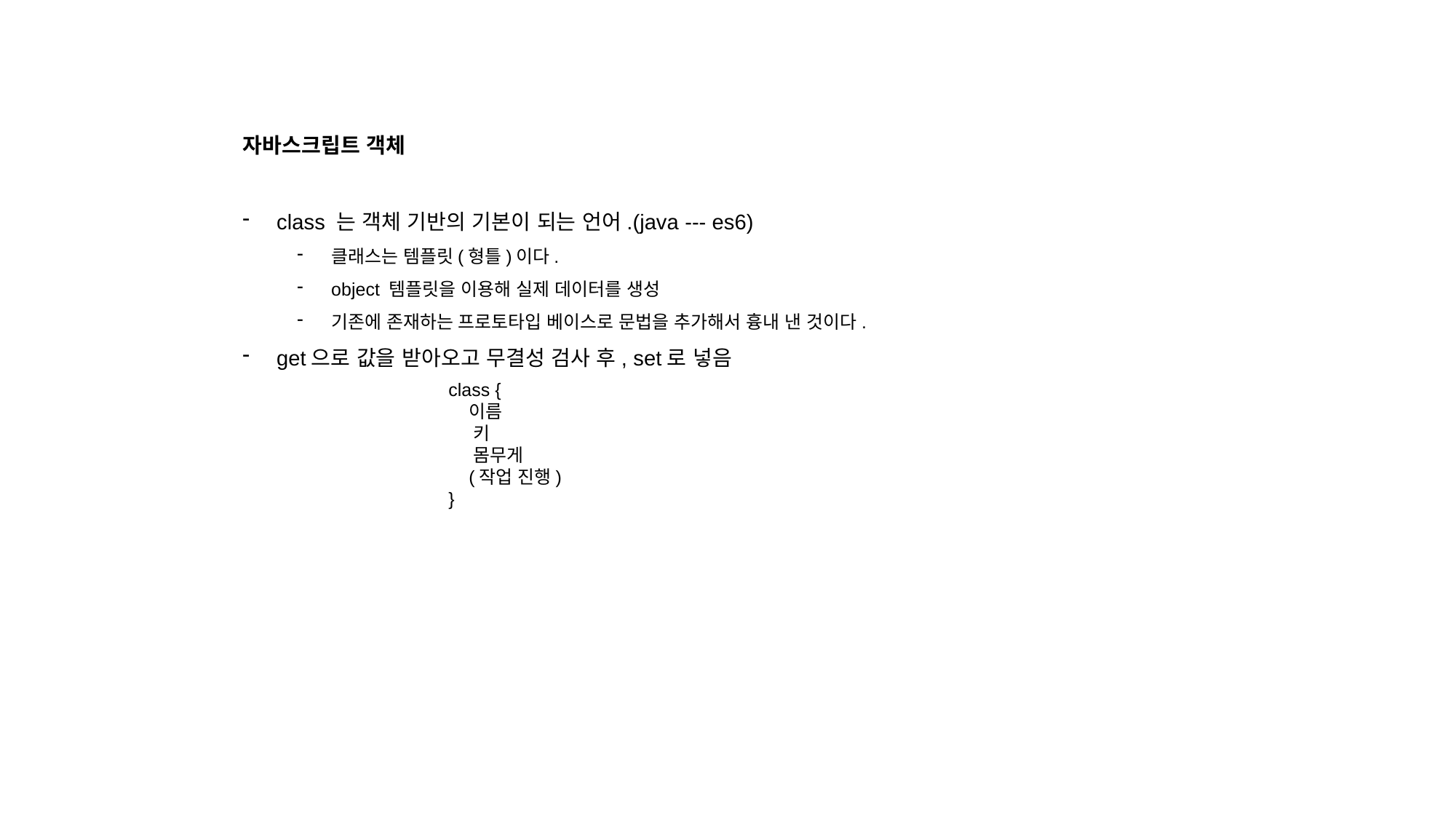

자바스크립트 객체

class 는 객체 기반의 기본이 되는 언어.(java --- es6)
클래스는 템플릿(형틀)이다.
object 템플릿을 이용해 실제 데이터를 생성
기존에 존재하는 프로토타입 베이스로 문법을 추가해서 흉내 낸 것이다.
get으로 값을 받아오고 무결성 검사 후, set로 넣음
class {
    이름
    키
    몸무게
    (작업 진행)
}